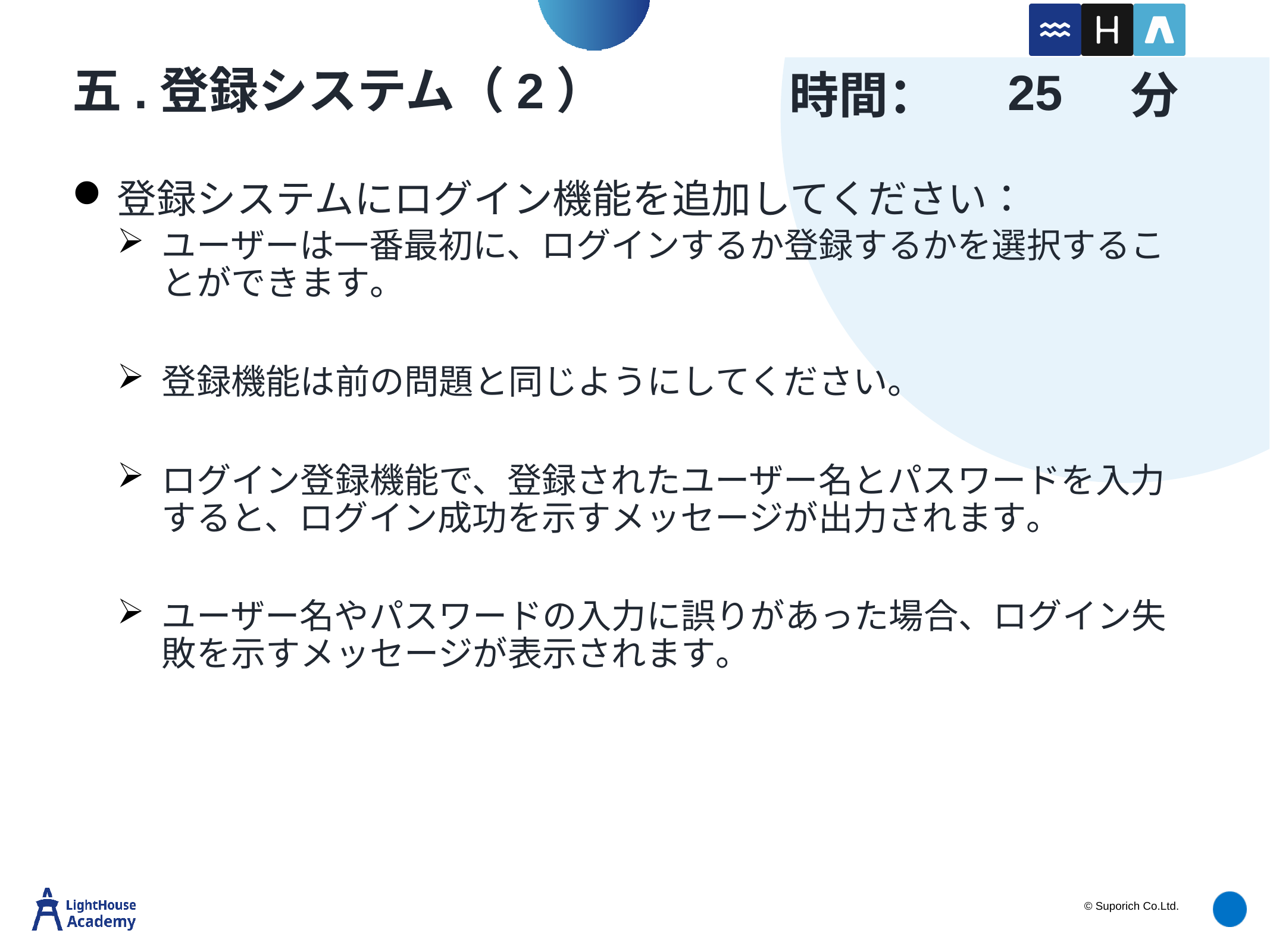

25
# 五.登録システム（2）
登録システムにログイン機能を追加してください：
ユーザーは一番最初に、ログインするか登録するかを選択することができます。

登録機能は前の問題と同じようにしてください。

ログイン登録機能で、登録されたユーザー名とパスワードを入力すると、ログイン成功を示すメッセージが出力されます。

ユーザー名やパスワードの入力に誤りがあった場合、ログイン失敗を示すメッセージが表示されます。